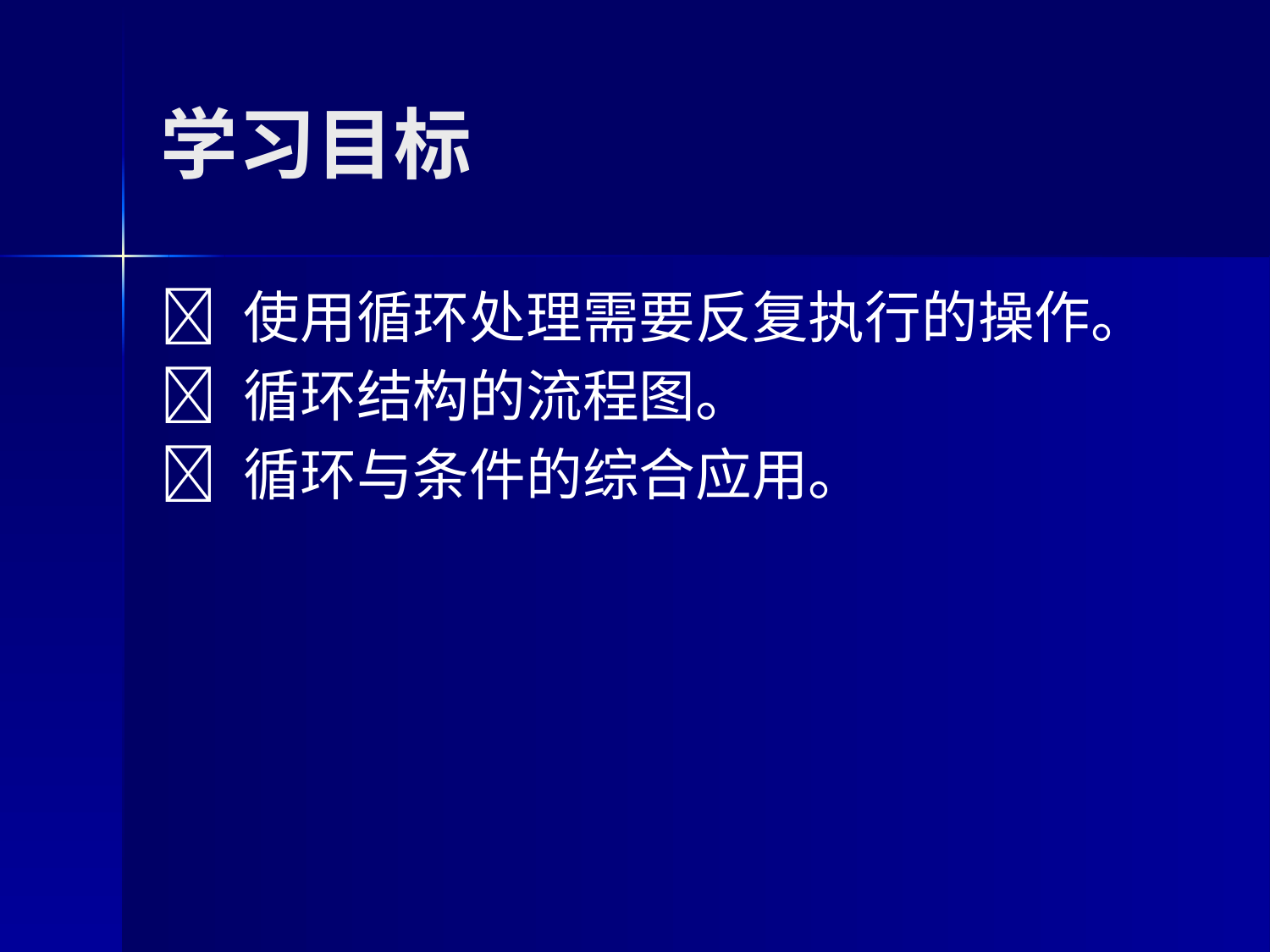

# 学习目标
• 使用循环处理需要反复执行的操作。
• 循环结构的流程图。
• 循环与条件的综合应用。